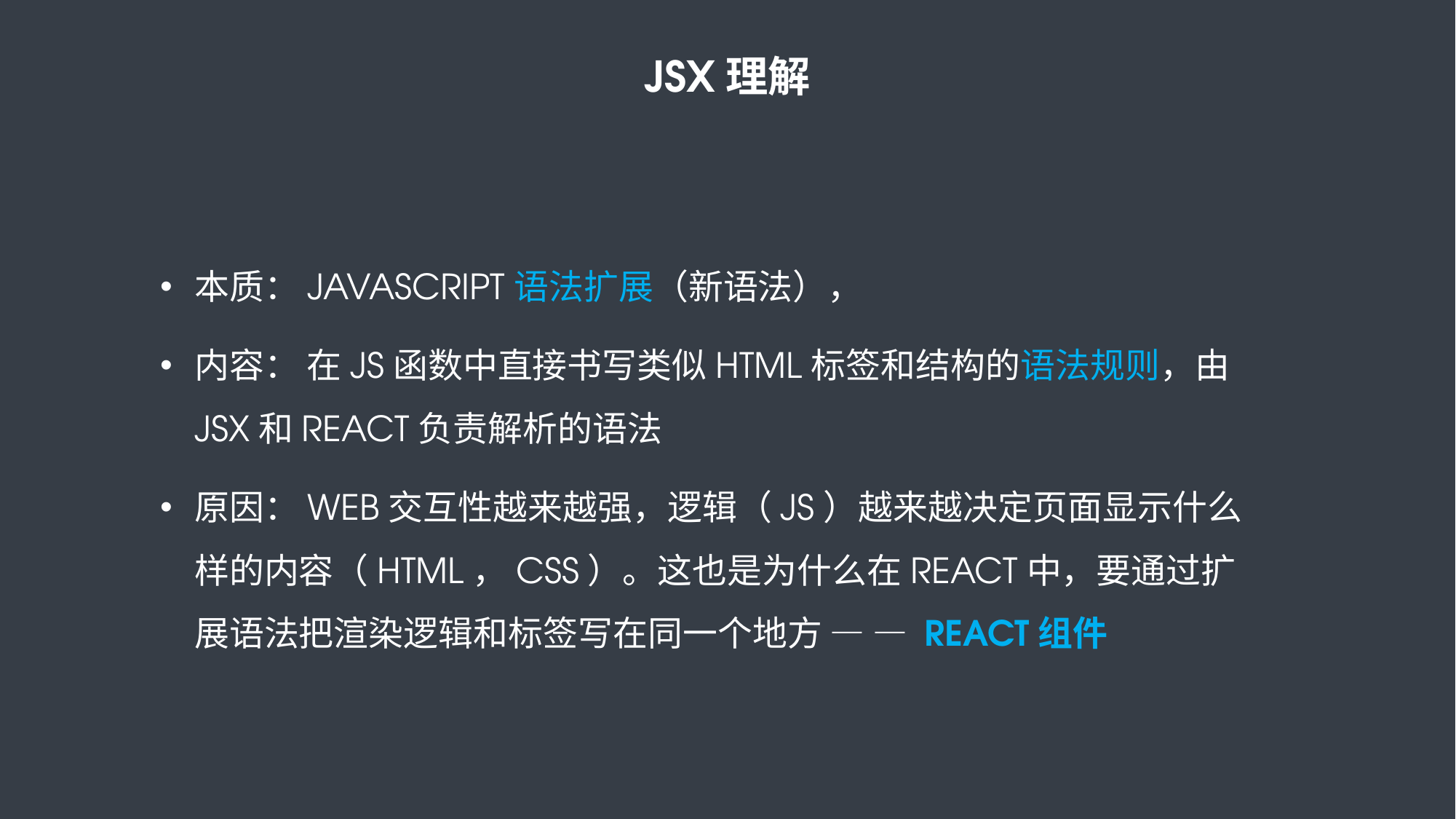

JSX理解
本质：javascript语法扩展（新语法），
内容： 在JS函数中直接书写类似html标签和结构的语法规则，由jsx和react负责解析的语法
原因：web交互性越来越强，逻辑（JS）越来越决定页面显示什么样的内容（html，css）。这也是为什么在react中，要通过扩展语法把渲染逻辑和标签写在同一个地方 — — react组件